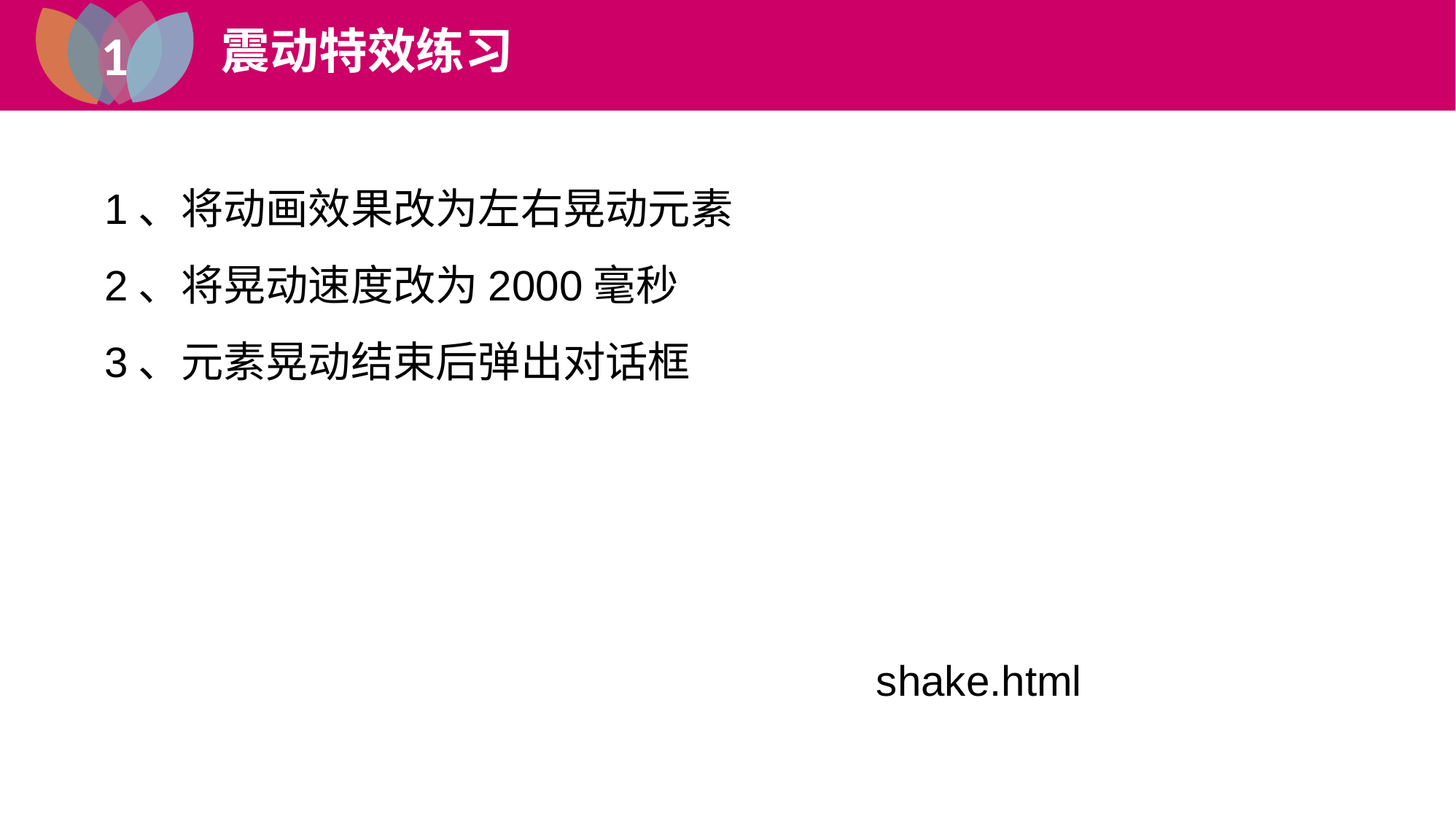

1
震动特效练习
1
1、将动画效果改为左右晃动元素
2、将晃动速度改为2000毫秒
3、元素晃动结束后弹出对话框
shake.html